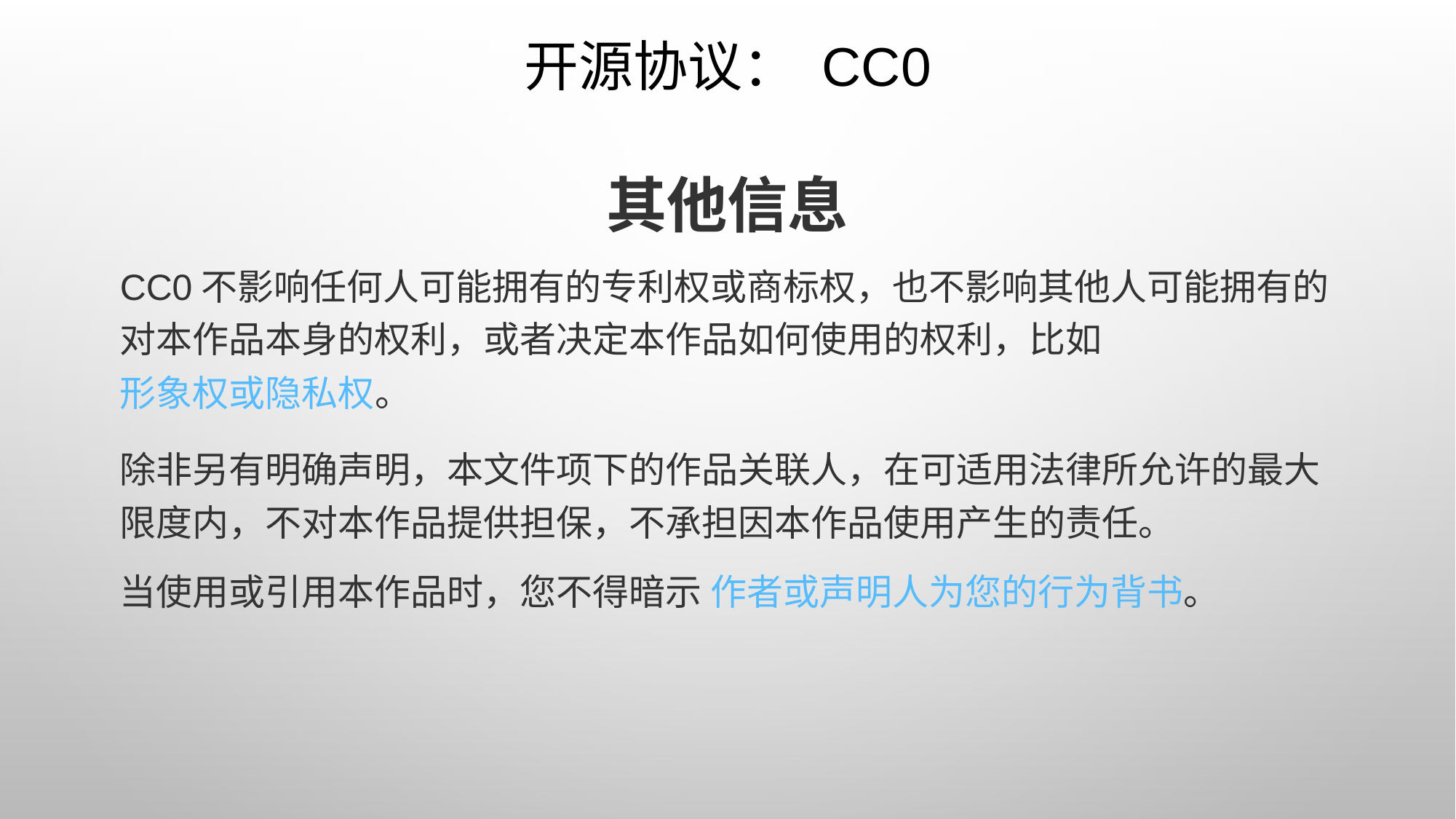

# 开源协议： CC0
其他信息
CC0不影响任何人可能拥有的专利权或商标权，也不影响其他人可能拥有的对本作品本身的权利，或者决定本作品如何使用的权利，比如形象权或隐私权。
除非另有明确声明，本文件项下的作品关联人，在可适用法律所允许的最大限度内，不对本作品提供担保，不承担因本作品使用产生的责任。
当使用或引用本作品时，您不得暗示 作者或声明人为您的行为背书。